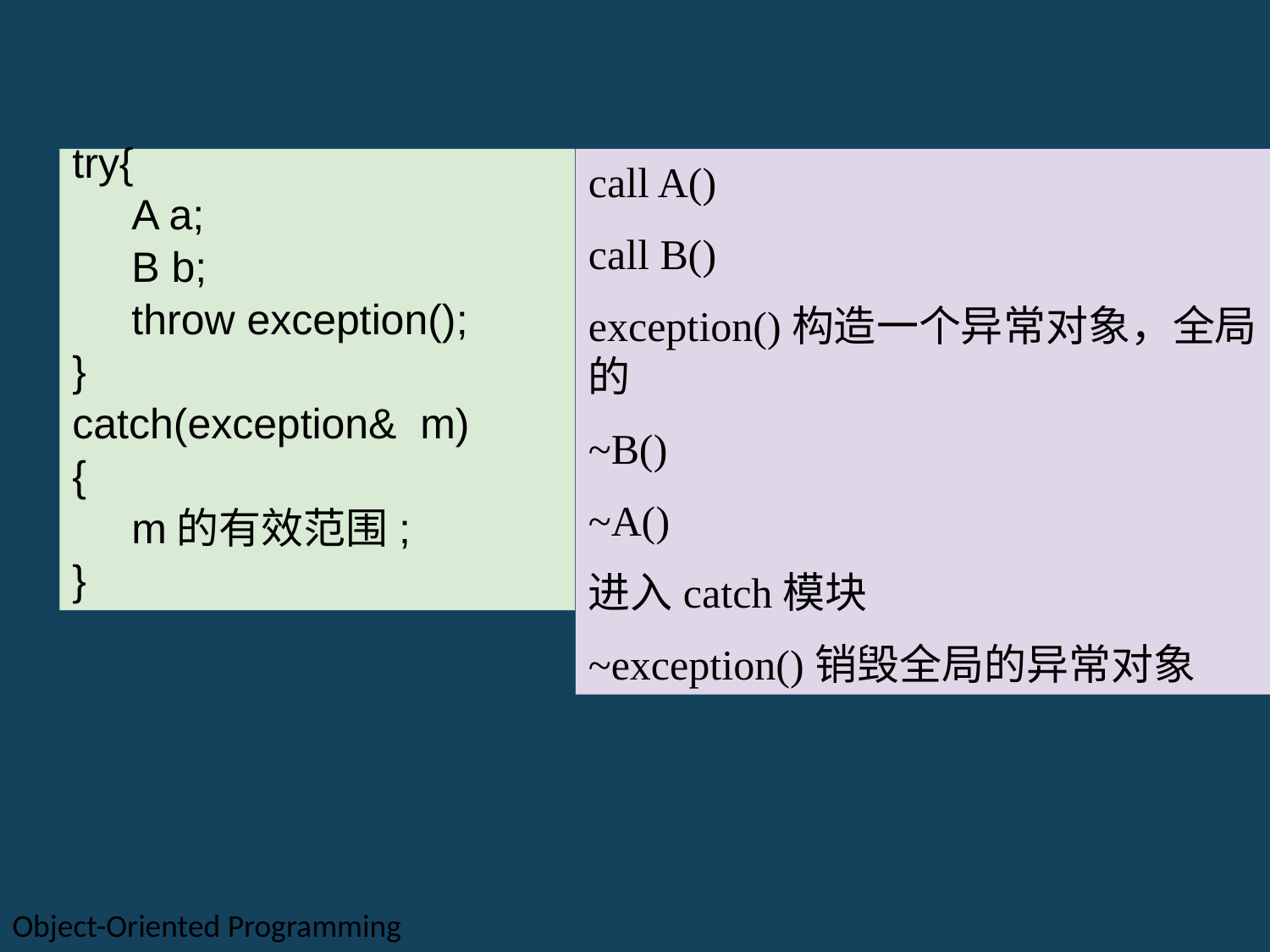

call A()
call B()
exception()构造一个异常对象，全局的
~B()
~A()
进入catch模块
~exception()销毁全局的异常对象
try{
     A a;
     B b;
     throw exception();
}
catch(exception&  m)
{
     m的有效范围;
}
Object-Oriented Programming